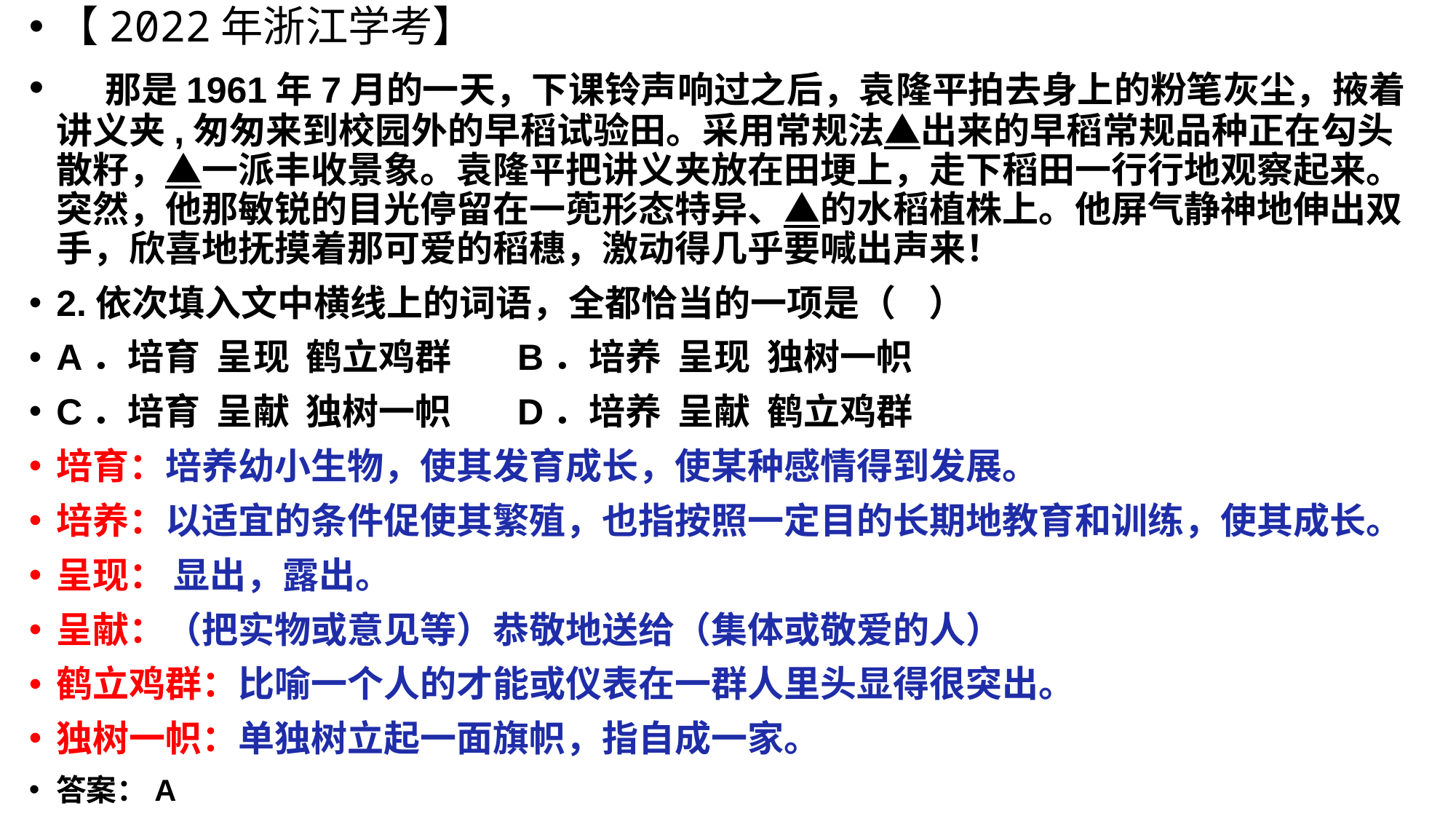

【2022年浙江学考】
    那是1961年7月的一天，下课铃声响过之后，袁隆平拍去身上的粉笔灰尘，掖着讲义夹,匆匆来到校园外的早稻试验田。采用常规法▲出来的早稻常规品种正在勾头散籽，▲一派丰收景象。袁隆平把讲义夹放在田埂上，走下稻田一行行地观察起来。突然，他那敏锐的目光停留在一蔸形态特异、▲的水稻植株上。他屏气静神地伸出双手，欣喜地抚摸着那可爱的稻穗，激动得几乎要喊出声来！
2.依次填入文中横线上的词语，全都恰当的一项是（    ）
A．培育  呈现  鹤立鸡群       B．培养  呈现  独树一帜
C．培育  呈献  独树一帜       D．培养  呈献  鹤立鸡群
培育：培养幼小生物，使其发育成长，使某种感情得到发展。
培养：以适宜的条件促使其繁殖，也指按照一定目的长期地教育和训练，使其成长。
呈现： 显出，露出。
呈献：（把实物或意见等）恭敬地送给（集体或敬爱的人）
鹤立鸡群：比喻一个人的才能或仪表在一群人里头显得很突出。
独树一帜：单独树立起一面旗帜，指自成一家。
答案：A